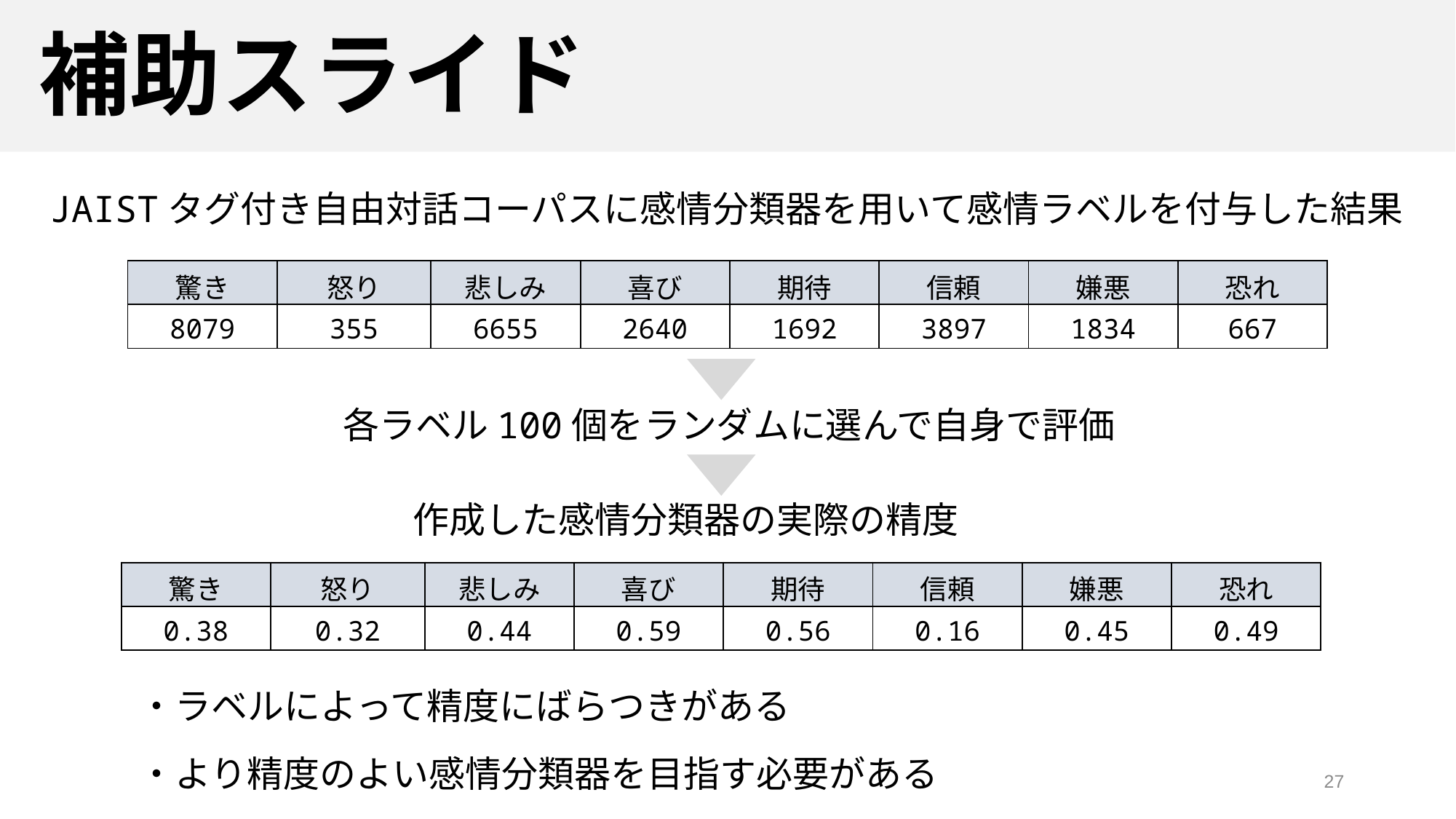

補助スライド
JAISTタグ付き自由対話コーパスに感情分類器を用いて感情ラベルを付与した結果
| 驚き | 怒り | 悲しみ | 喜び | 期待 | 信頼 | 嫌悪 | 恐れ |
| --- | --- | --- | --- | --- | --- | --- | --- |
| 8079 | 355 | 6655 | 2640 | 1692 | 3897 | 1834 | 667 |

各ラベル100個をランダムに選んで自身で評価

作成した感情分類器の実際の精度
| 驚き | 怒り | 悲しみ | 喜び | 期待 | 信頼 | 嫌悪 | 恐れ |
| --- | --- | --- | --- | --- | --- | --- | --- |
| 0.38 | 0.32 | 0.44 | 0.59 | 0.56 | 0.16 | 0.45 | 0.49 |
・ラベルによって精度にばらつきがある
・より精度のよい感情分類器を目指す必要がある
27